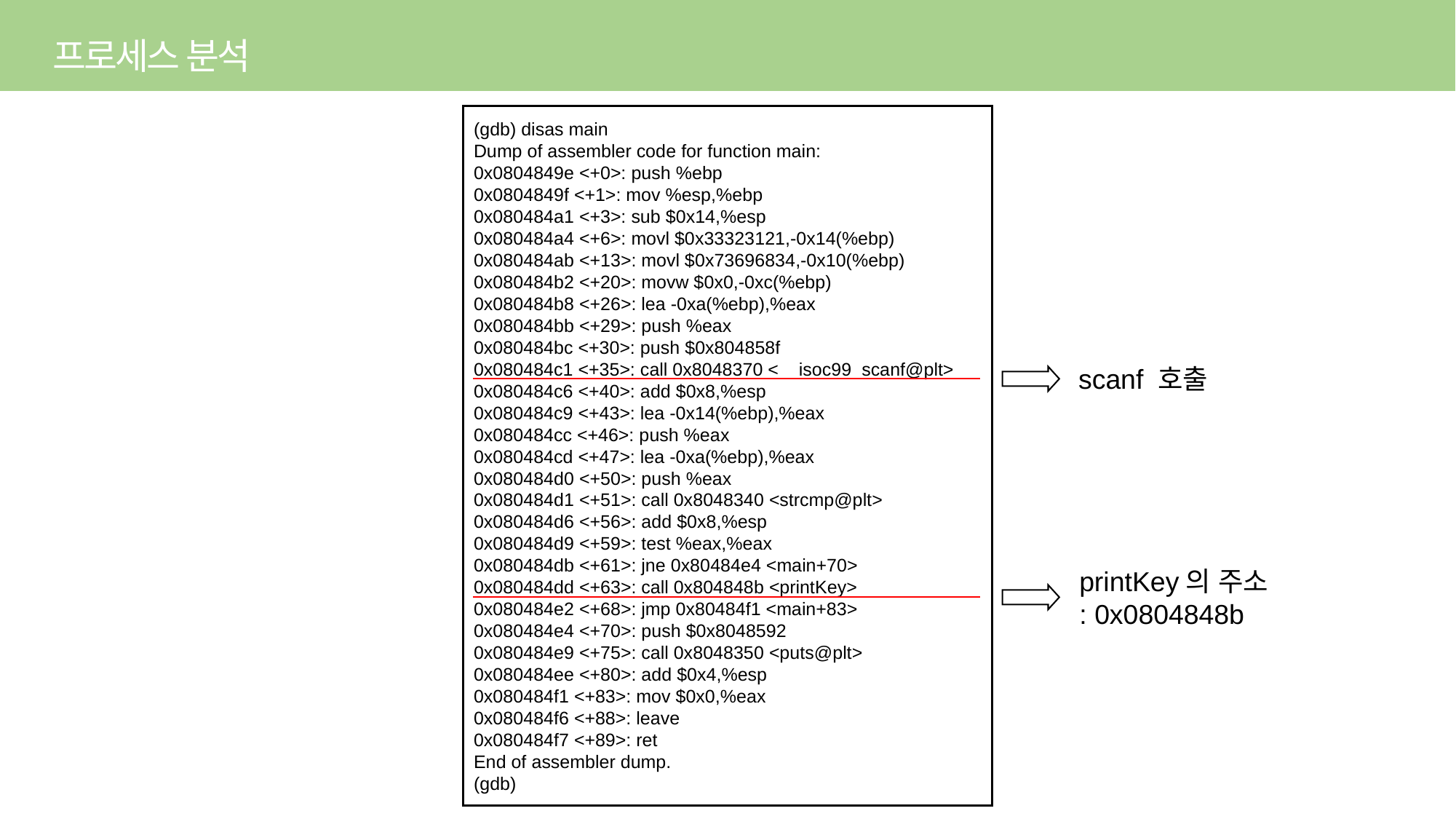

프로세스 분석
(gdb) disas main
Dump of assembler code for function main:
0x0804849e <+0>: push %ebp
0x0804849f <+1>: mov %esp,%ebp
0x080484a1 <+3>: sub $0x14,%esp
0x080484a4 <+6>: movl $0x33323121,-0x14(%ebp)
0x080484ab <+13>: movl $0x73696834,-0x10(%ebp)
0x080484b2 <+20>: movw $0x0,-0xc(%ebp)
0x080484b8 <+26>: lea -0xa(%ebp),%eax
0x080484bb <+29>: push %eax
0x080484bc <+30>: push $0x804858f
0x080484c1 <+35>: call 0x8048370 <__isoc99_scanf@plt>
0x080484c6 <+40>: add $0x8,%esp
0x080484c9 <+43>: lea -0x14(%ebp),%eax
0x080484cc <+46>: push %eax
0x080484cd <+47>: lea -0xa(%ebp),%eax
0x080484d0 <+50>: push %eax
0x080484d1 <+51>: call 0x8048340 <strcmp@plt>
0x080484d6 <+56>: add $0x8,%esp
0x080484d9 <+59>: test %eax,%eax
0x080484db <+61>: jne 0x80484e4 <main+70>
0x080484dd <+63>: call 0x804848b <printKey>
0x080484e2 <+68>: jmp 0x80484f1 <main+83>
0x080484e4 <+70>: push $0x8048592
0x080484e9 <+75>: call 0x8048350 <puts@plt>
0x080484ee <+80>: add $0x4,%esp
0x080484f1 <+83>: mov $0x0,%eax
0x080484f6 <+88>: leave
0x080484f7 <+89>: ret
End of assembler dump.
(gdb)
scanf 호출

printKey의 주소
: 0x0804848b